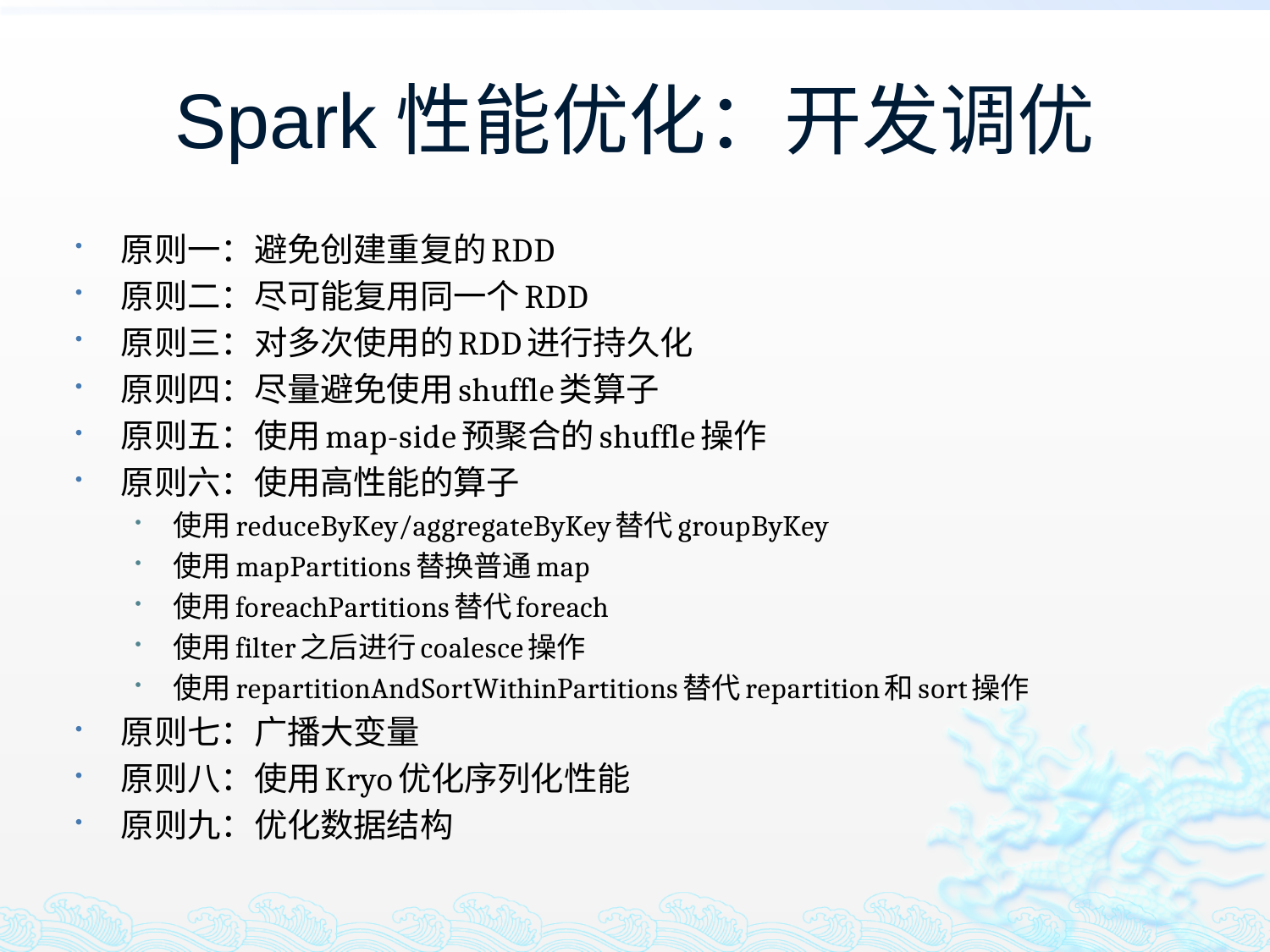

# Spark性能优化：开发调优
原则一：避免创建重复的RDD
原则二：尽可能复用同一个RDD
原则三：对多次使用的RDD进行持久化
原则四：尽量避免使用shuffle类算子
原则五：使用map-side预聚合的shuffle操作
原则六：使用高性能的算子
使用reduceByKey/aggregateByKey替代groupByKey
使用mapPartitions替换普通map
使用foreachPartitions替代foreach
使用filter之后进行coalesce操作
使用repartitionAndSortWithinPartitions替代repartition和sort操作
原则七：广播大变量
原则八：使用Kryo优化序列化性能
原则九：优化数据结构